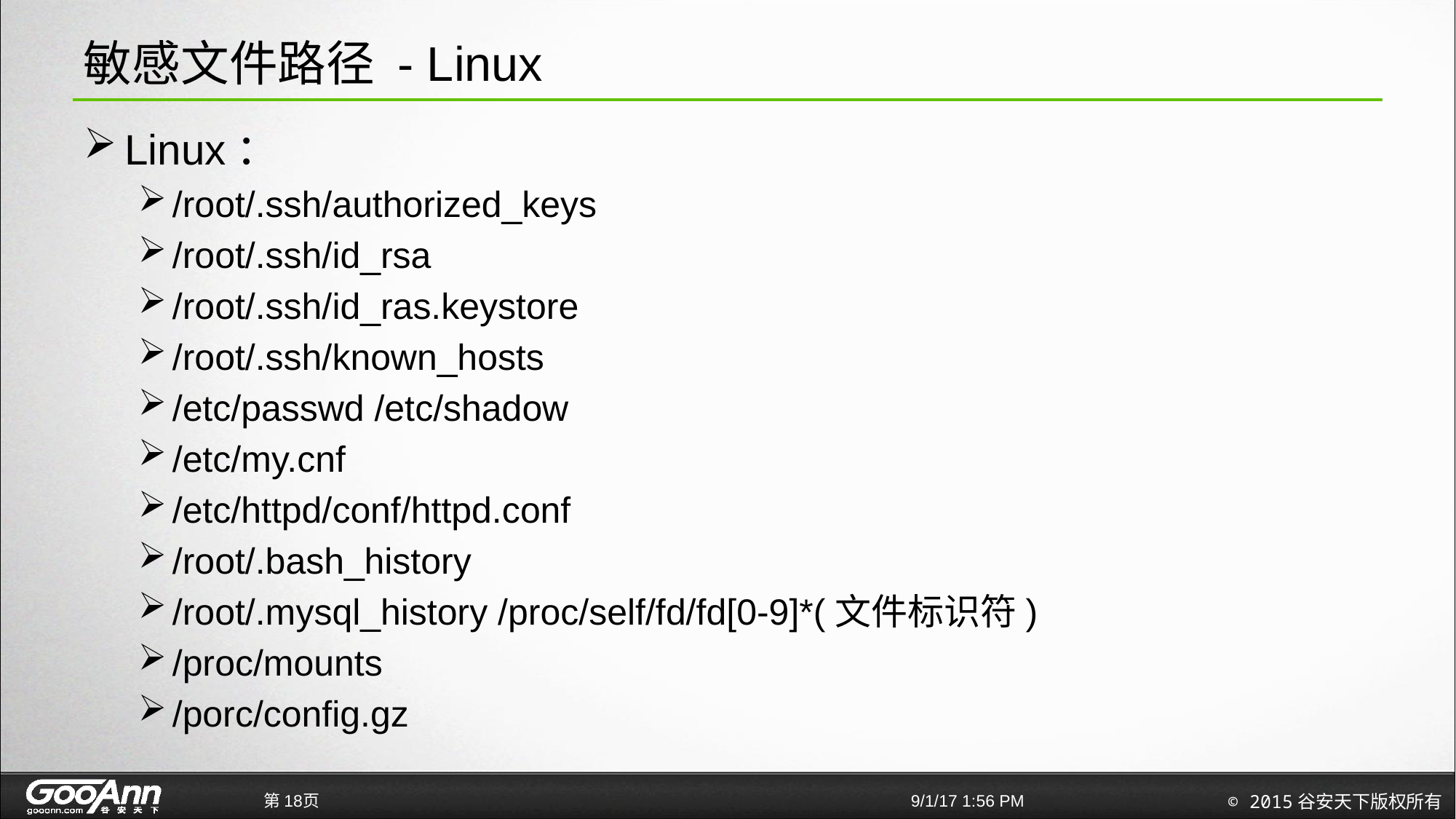

# 敏感文件路径 - Linux
Linux：
/root/.ssh/authorized_keys
/root/.ssh/id_rsa
/root/.ssh/id_ras.keystore
/root/.ssh/known_hosts
/etc/passwd /etc/shadow
/etc/my.cnf
/etc/httpd/conf/httpd.conf
/root/.bash_history
/root/.mysql_history /proc/self/fd/fd[0-9]*(文件标识符)
/proc/mounts
/porc/config.gz